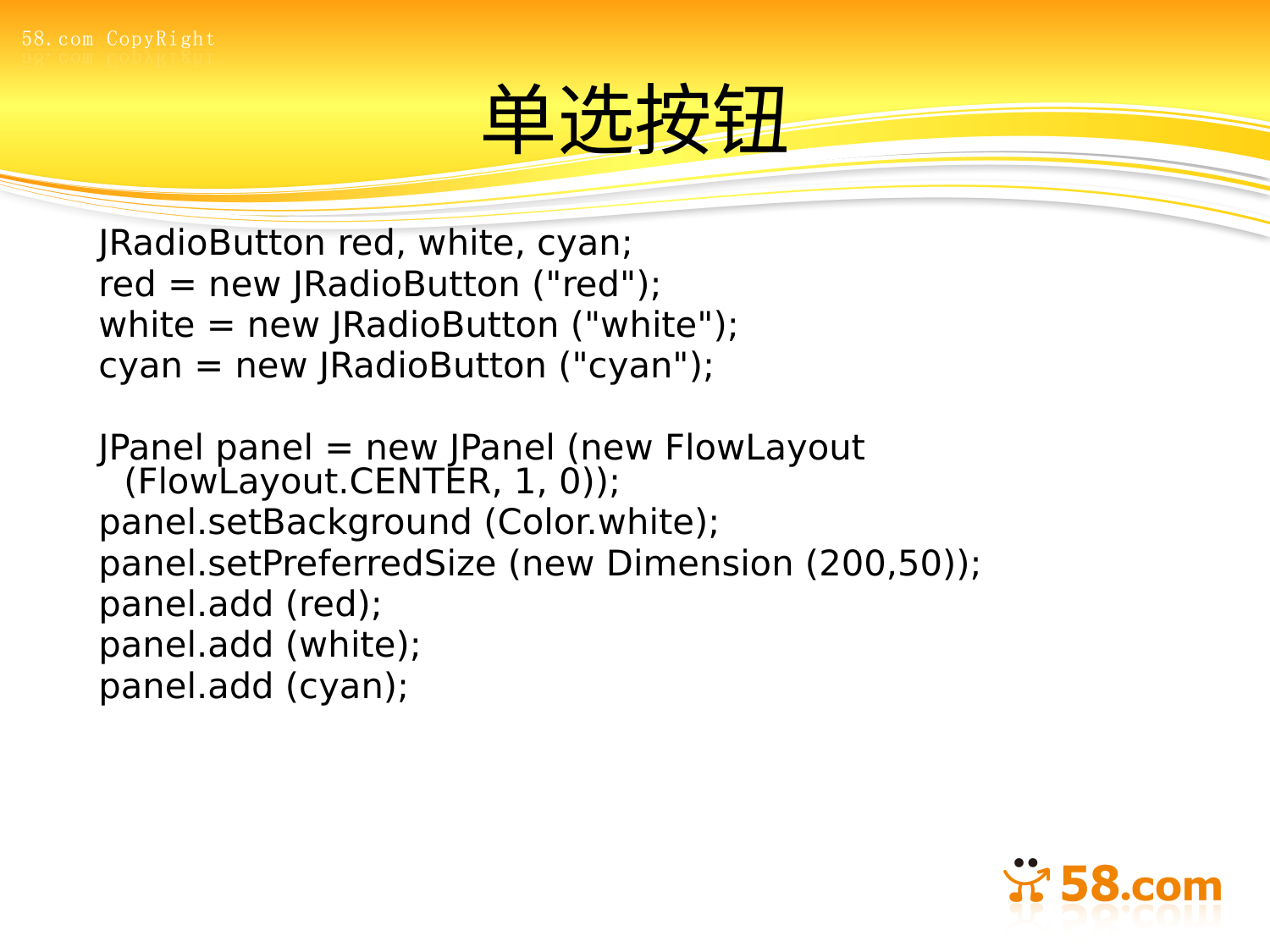

# 单选按钮
  JRadioButton red, white, cyan;
  red = new JRadioButton ("red");
  white = new JRadioButton ("white");
  cyan = new JRadioButton ("cyan");

  JPanel panel = new JPanel (new FlowLayout (FlowLayout.CENTER, 1, 0));
  panel.setBackground (Color.white);
  panel.setPreferredSize (new Dimension (200,50));
  panel.add (red);
  panel.add (white);
  panel.add (cyan);